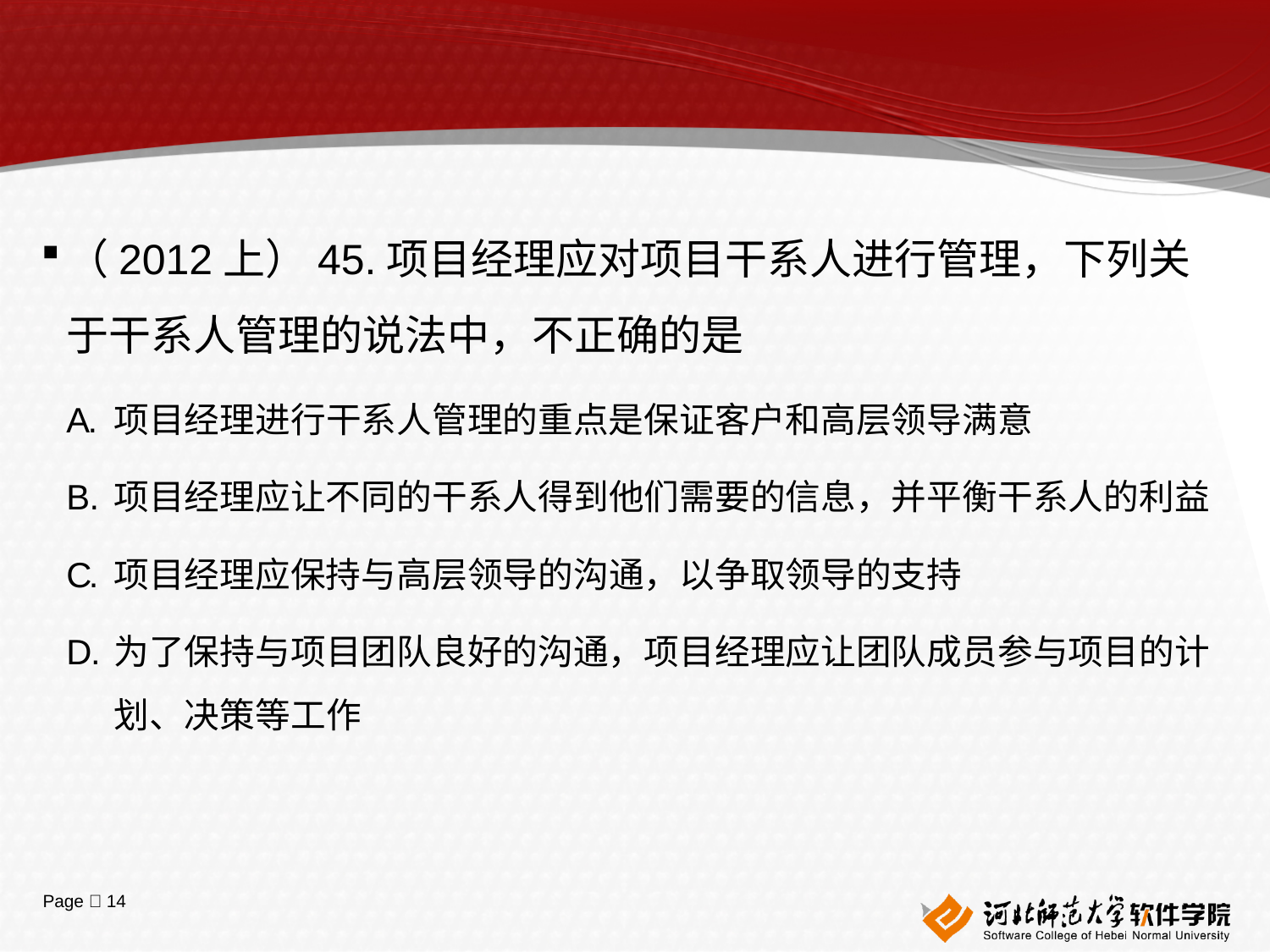

#
（2012上）45.项目经理应对项目干系人进行管理，下列关于干系人管理的说法中，不正确的是
项目经理进行干系人管理的重点是保证客户和高层领导满意
项目经理应让不同的干系人得到他们需要的信息，并平衡干系人的利益
项目经理应保持与高层领导的沟通，以争取领导的支持
为了保持与项目团队良好的沟通，项目经理应让团队成员参与项目的计划、决策等工作